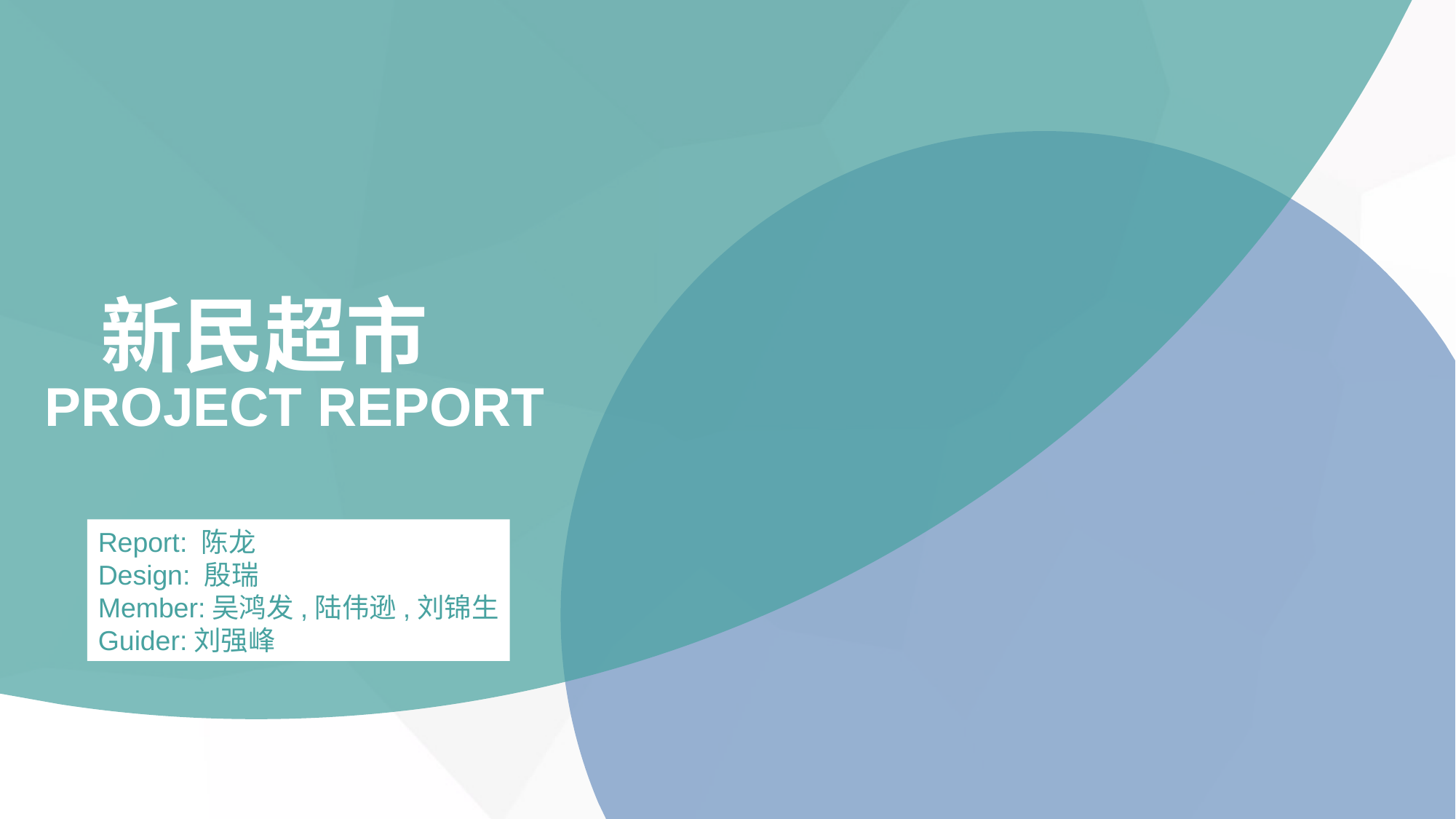

新民超市
PROJECT REPORT
Report: 陈龙
Design: 殷瑞
Member:吴鸿发,陆伟逊,刘锦生
Guider:刘强峰